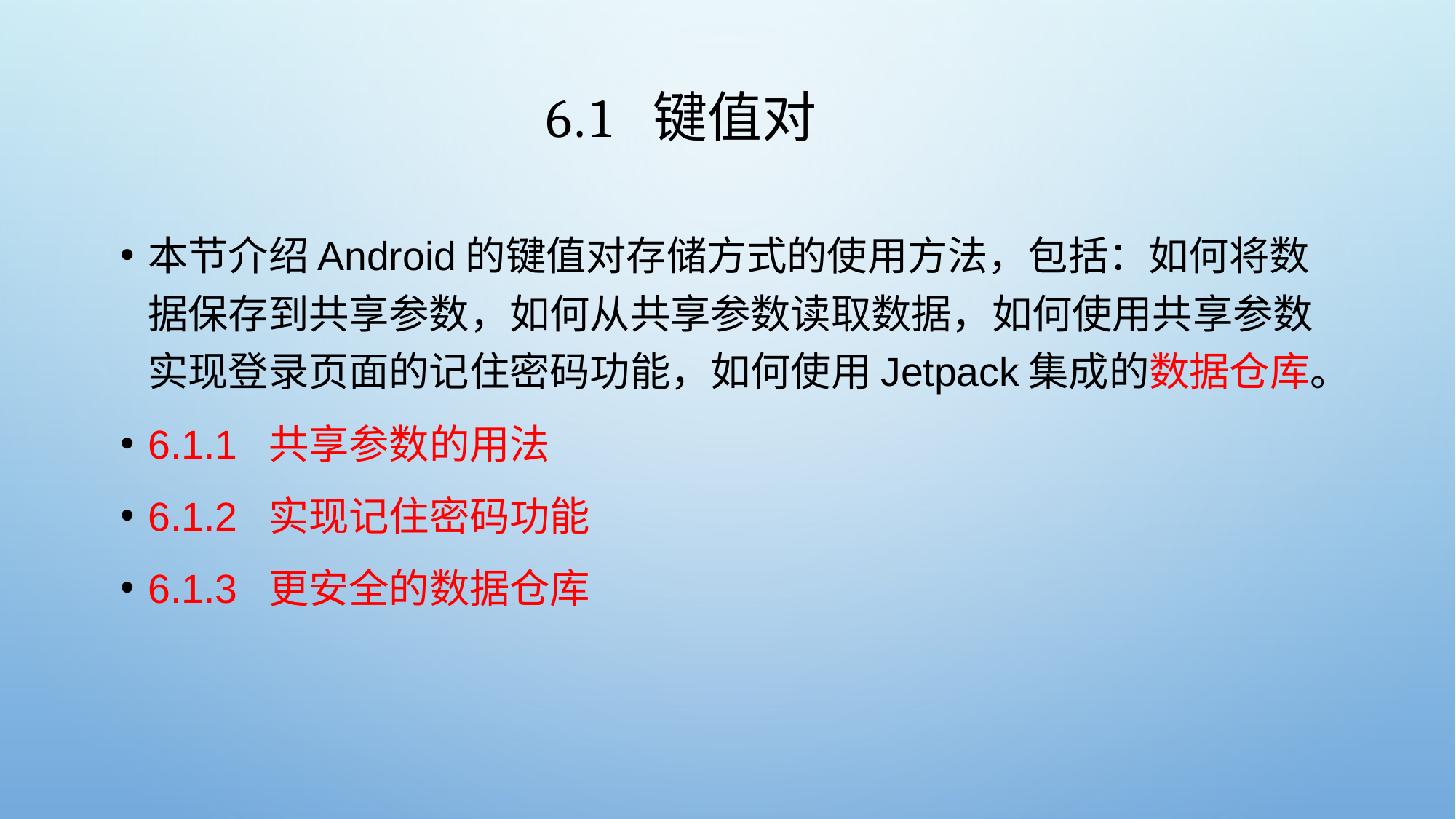

# 6.1  键值对
本节介绍Android的键值对存储方式的使用方法，包括：如何将数据保存到共享参数，如何从共享参数读取数据，如何使用共享参数实现登录页面的记住密码功能，如何使用Jetpack集成的数据仓库。
6.1.1  共享参数的用法
6.1.2  实现记住密码功能
6.1.3  更安全的数据仓库